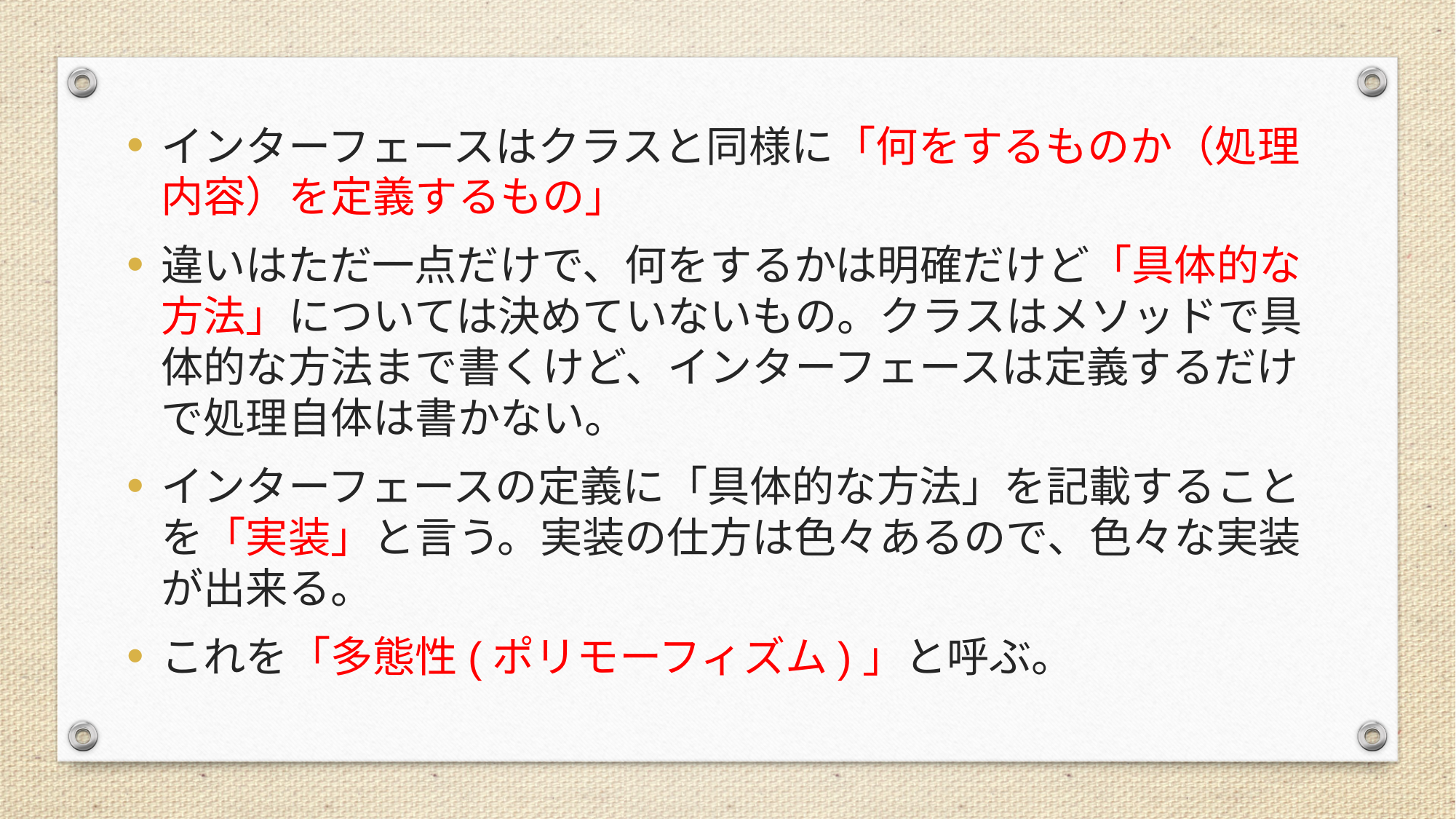

インターフェースはクラスと同様に「何をするものか（処理内容）を定義するもの」
違いはただ一点だけで、何をするかは明確だけど「具体的な方法」については決めていないもの。クラスはメソッドで具体的な方法まで書くけど、インターフェースは定義するだけで処理自体は書かない。
インターフェースの定義に「具体的な方法」を記載することを「実装」と言う。実装の仕方は色々あるので、色々な実装が出来る。
これを「多態性(ポリモーフィズム)」と呼ぶ。